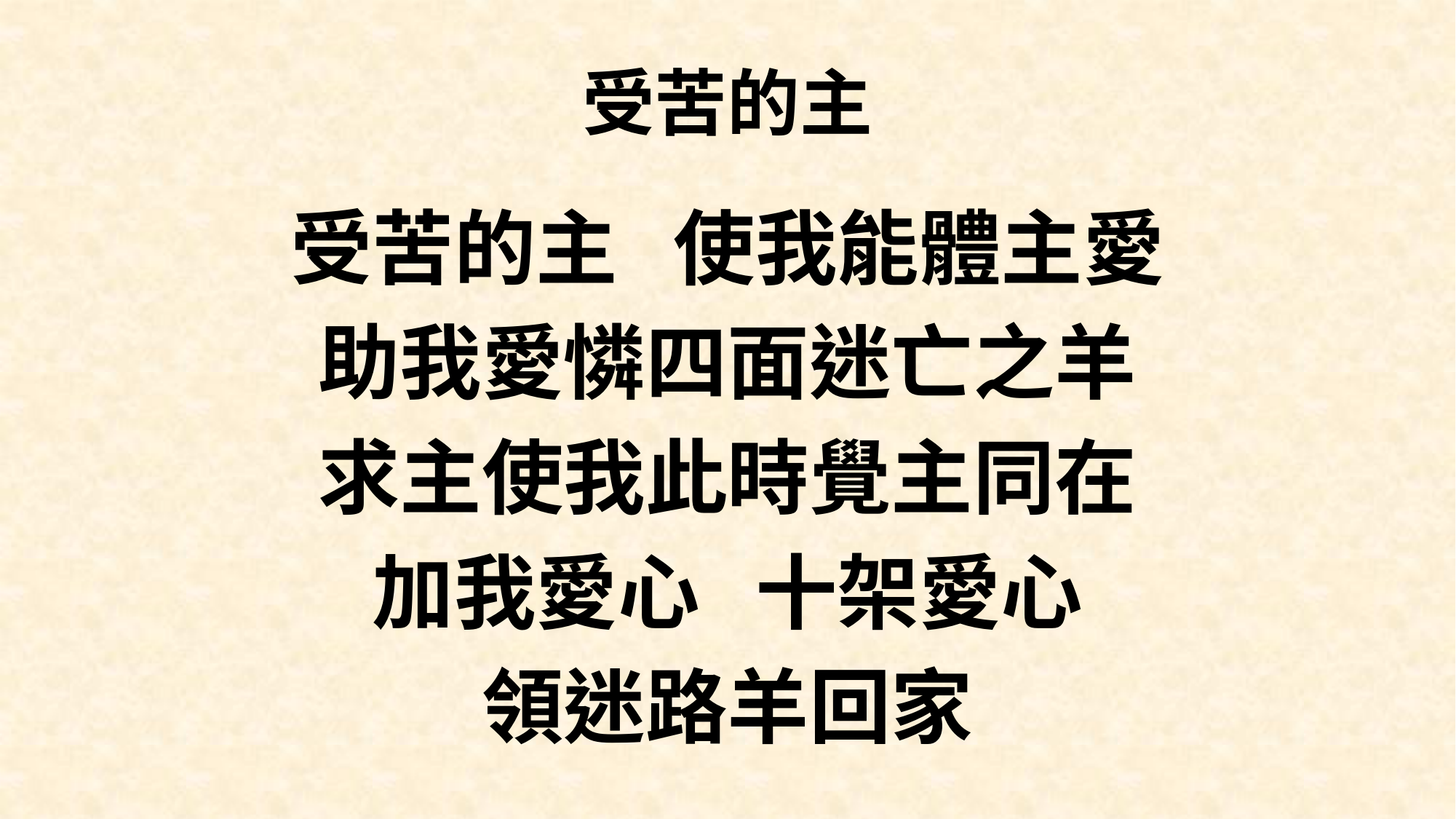

# 受苦的主
受苦的主   使我能體主愛
助我愛憐四面迷亡之羊
求主使我此時覺主同在
加我愛心   十架愛心
領迷路羊回家